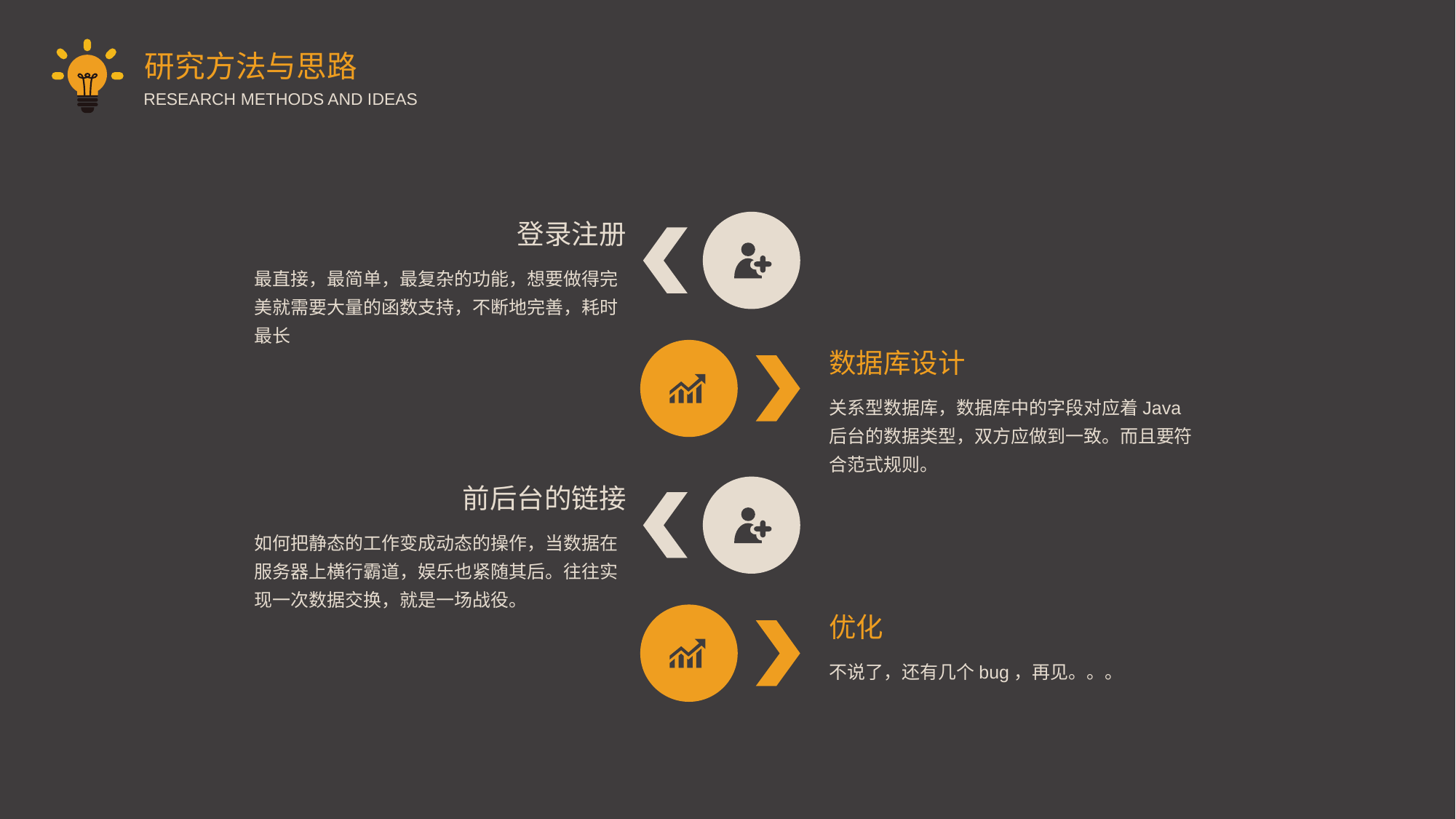

研究方法与思路
RESEARCH METHODS AND IDEAS
登录注册

最直接，最简单，最复杂的功能，想要做得完美就需要大量的函数支持，不断地完善，耗时最长

数据库设计

关系型数据库，数据库中的字段对应着Java后台的数据类型，双方应做到一致。而且要符合范式规则。
前后台的链接

如何把静态的工作变成动态的操作，当数据在服务器上横行霸道，娱乐也紧随其后。往往实现一次数据交换，就是一场战役。

优化

不说了，还有几个bug，再见。。。